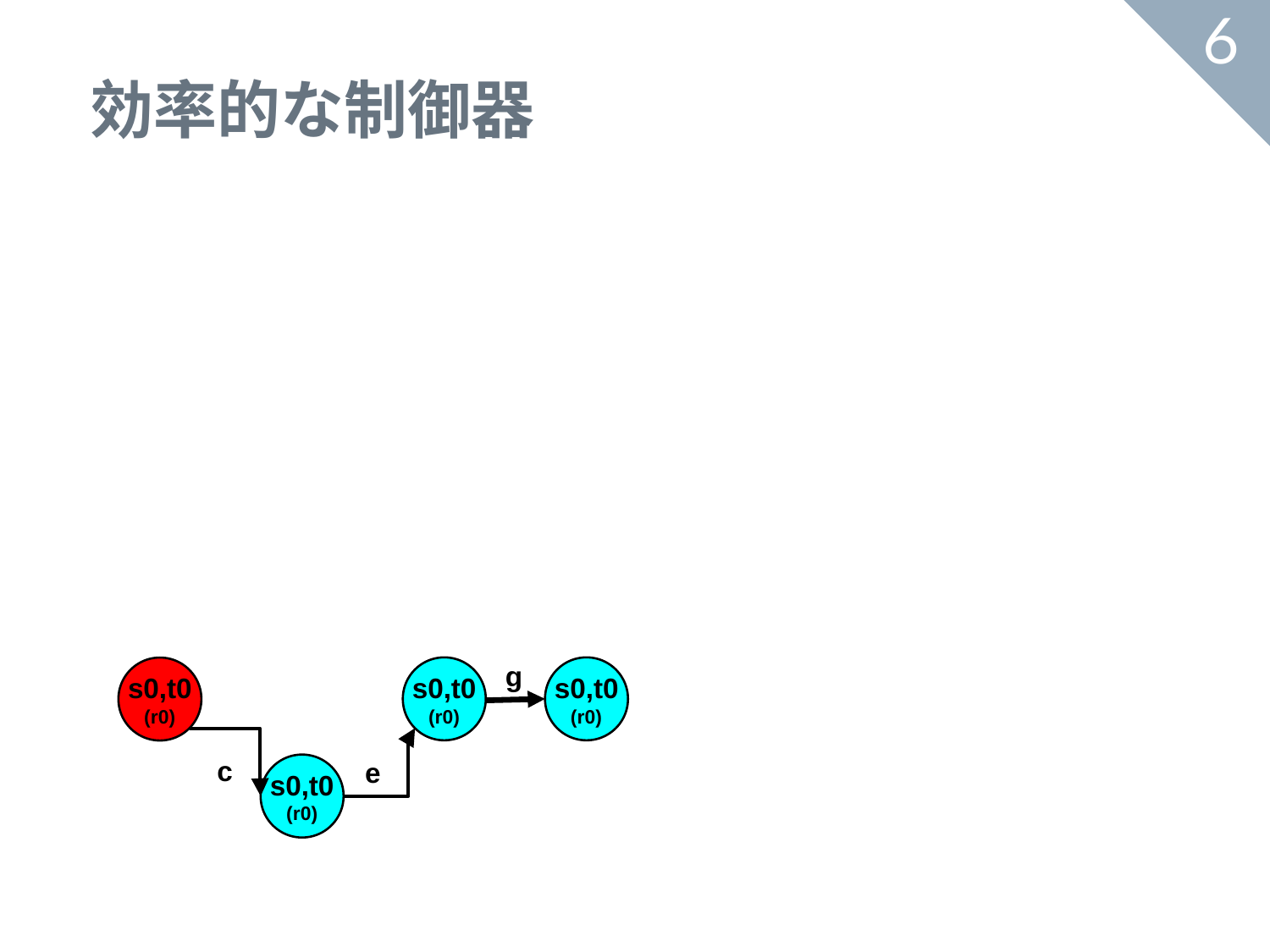

# 効率的な制御器
6

g
s0,t0
(r0)
s0,t0
(r0)
s0,t0
(r0)
c
e
s0,t0
(r0)